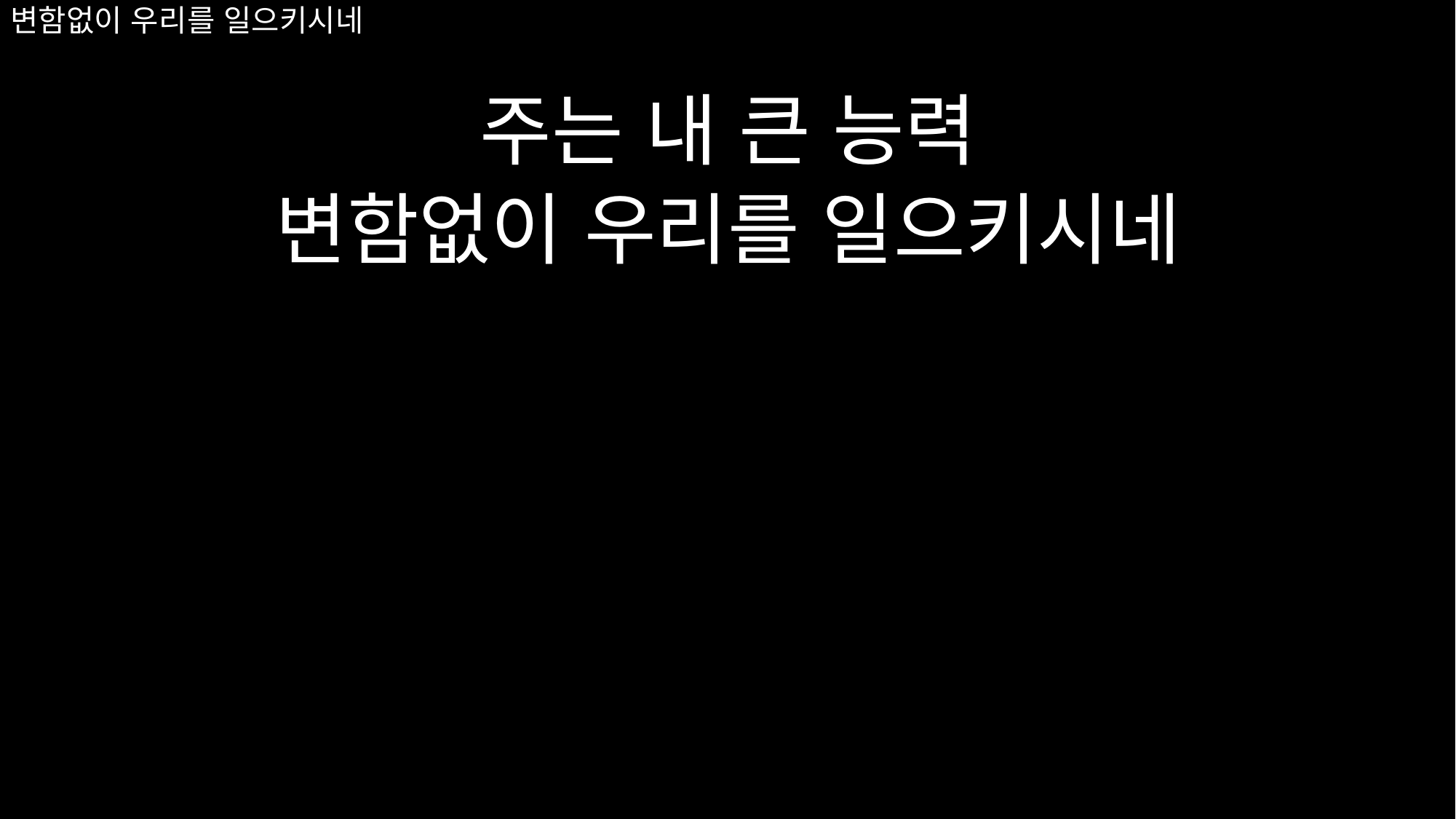

주는 내 큰 능력
변함없이 우리를 일으키시네

# 변함없이 우리를 일으키시네